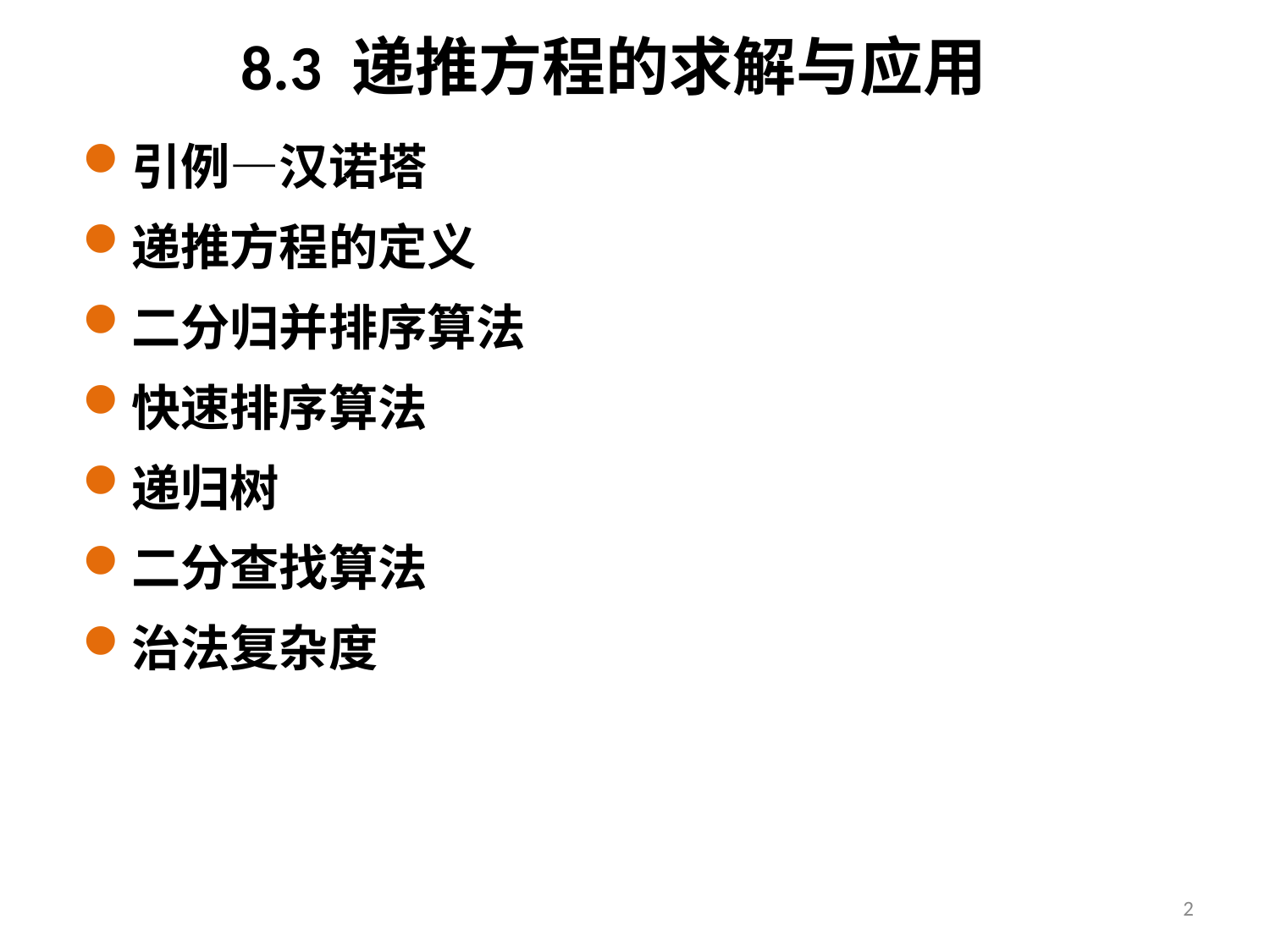

# 8.3 递推方程的求解与应用
引例—汉诺塔
递推方程的定义
二分归并排序算法
快速排序算法
递归树
二分查找算法
治法复杂度
2